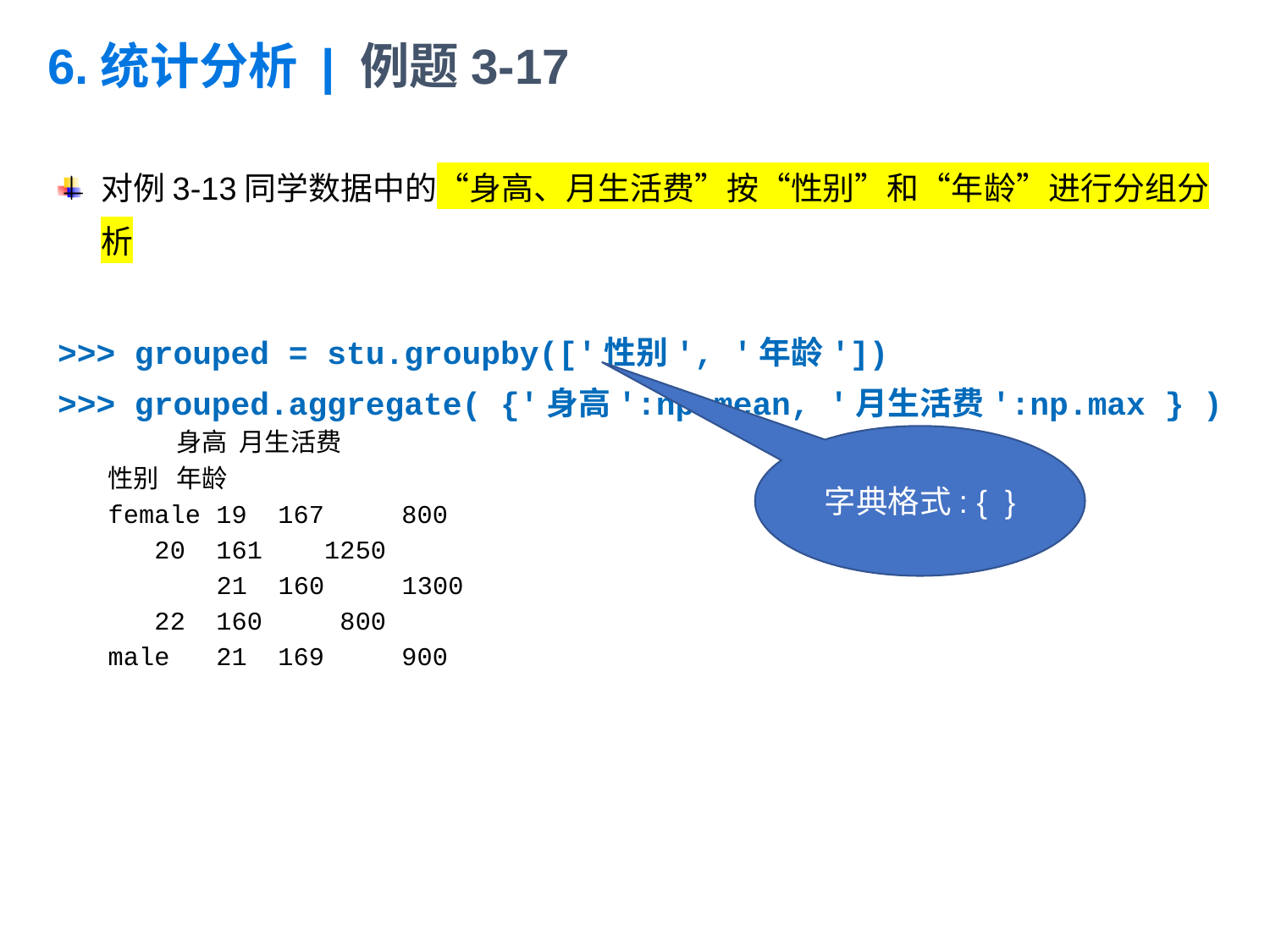

# 6.统计分析 | 例题3-17
对例3-13同学数据中的“身高、月生活费”按“性别”和“年龄”进行分组分析

>>> grouped = stu.groupby(['性别', '年龄'])
>>> grouped.aggregate( {'身高':np.mean, '月生活费':np.max } )
           身高  月生活费
性别   年龄
female 19  167     800
	   20  161    1250
       21  160     1300
	   22  160     800
male   21  169     900

字典格式: {  }